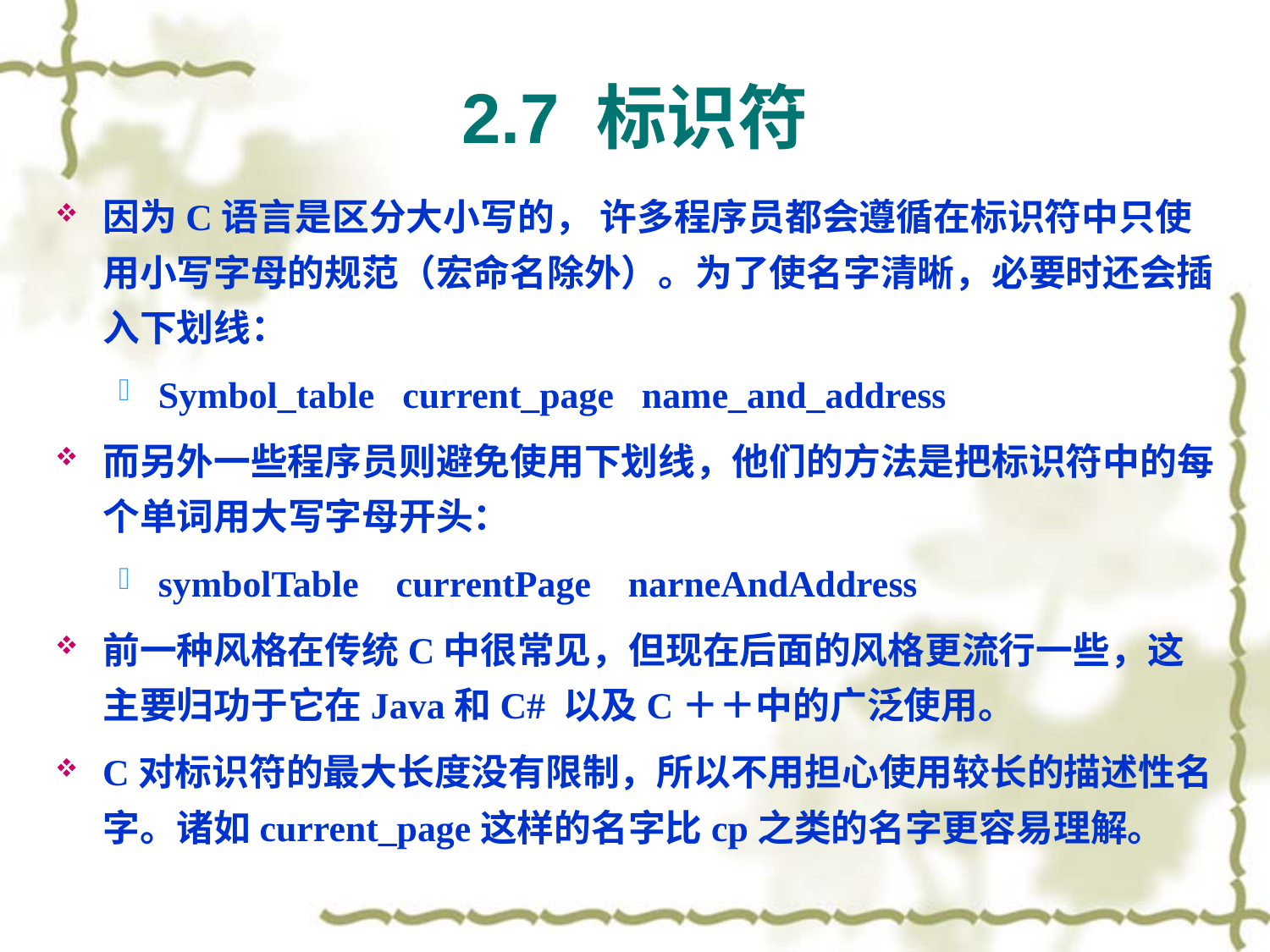

# 2.7 标识符
因为C语言是区分大小写的， 许多程序员都会遵循在标识符中只使用小写字母的规范（宏命名除外）。为了使名字清晰，必要时还会插入下划线：
Symbol_table   current_page   name_and_address
而另外一些程序员则避免使用下划线，他们的方法是把标识符中的每个单词用大写字母开头：
symbolTable    currentPage    narneAndAddress
前一种风格在传统C中很常见，但现在后面的风格更流行一些，这主要归功于它在Java和C# 以及C＋＋中的广泛使用。
C对标识符的最大长度没有限制，所以不用担心使用较长的描述性名字。诸如current_page这样的名字比cp之类的名字更容易理解。